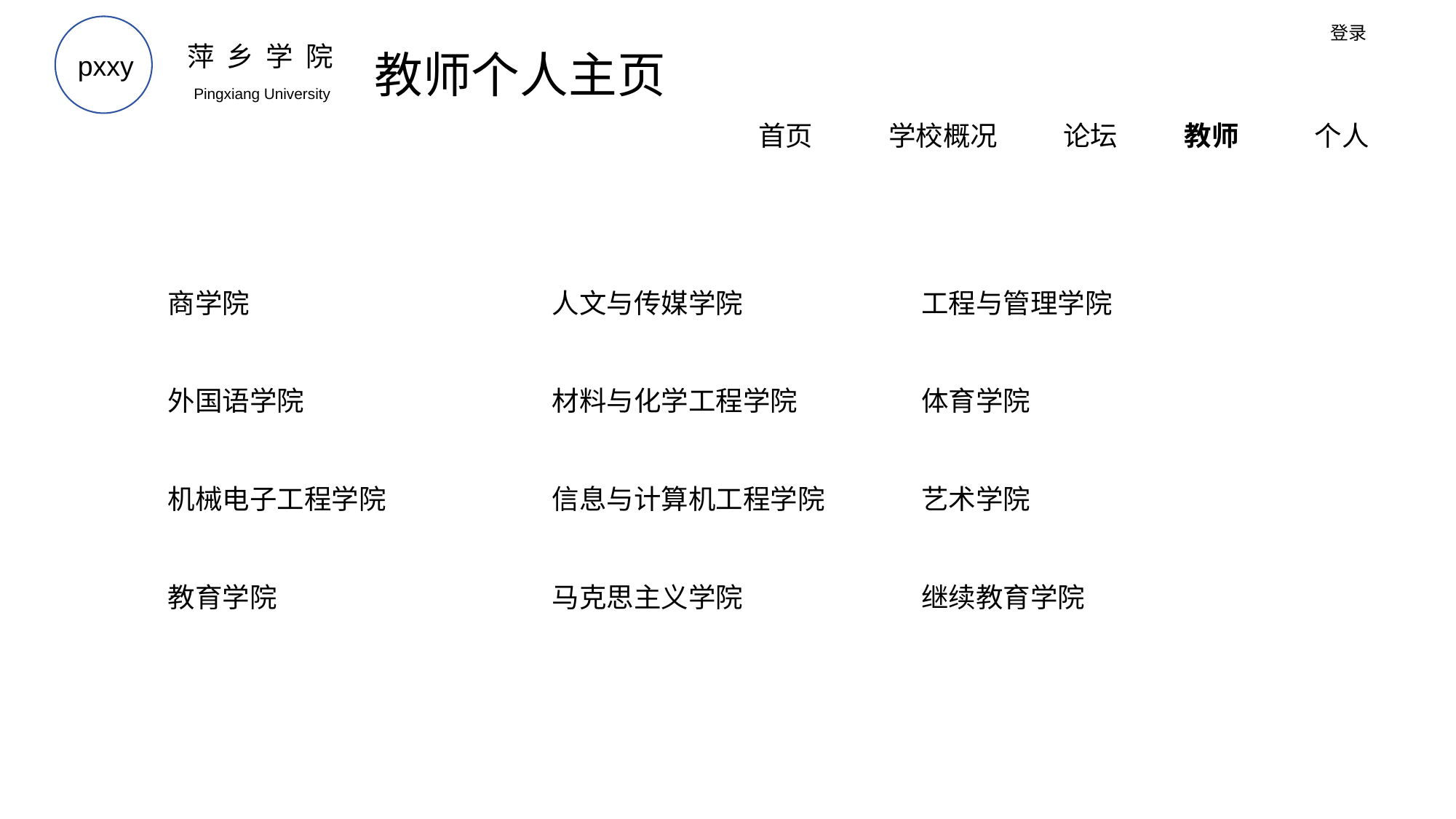

登录
萍  乡  学  院
教师个人主页
pxxy

Pingxiang University
首页
学校概况
论坛
教师
个人
商学院
人文与传媒学院
工程与管理学院
外国语学院
材料与化学工程学院
体育学院
机械电子工程学院
信息与计算机工程学院
艺术学院
教育学院
马克思主义学院
继续教育学院